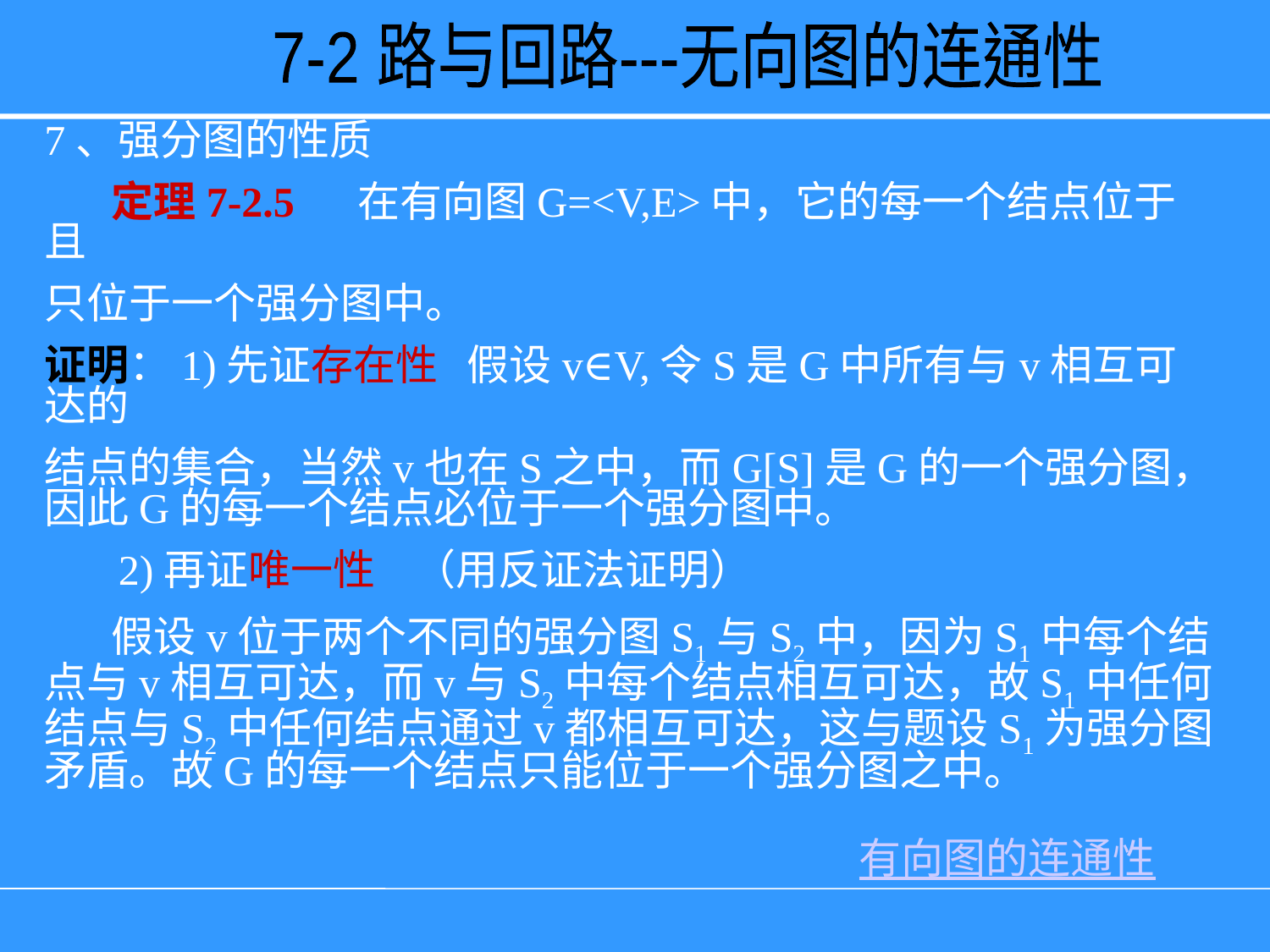

7-2 路与回路---无向图的连通性

7、强分图的性质
      定理7-2.5     在有向图G=<V,E>中，它的每一个结点位于且
只位于一个强分图中。
证明：1)先证存在性   假设v∈V,令S是G中所有与v相互可达的
结点的集合，当然v也在S之中，而G[S]是G的一个强分图，因此G的每一个结点必位于一个强分图中。
       2)再证唯一性    （用反证法证明）
      假设v位于两个不同的强分图S1与S2中，因为S1中每个结点与v相互可达，而v与S2中每个结点相互可达，故S1中任何结点与S2中任何结点通过v都相互可达，这与题设S1为强分图矛盾。故G的每一个结点只能位于一个强分图之中。

有向图的连通性